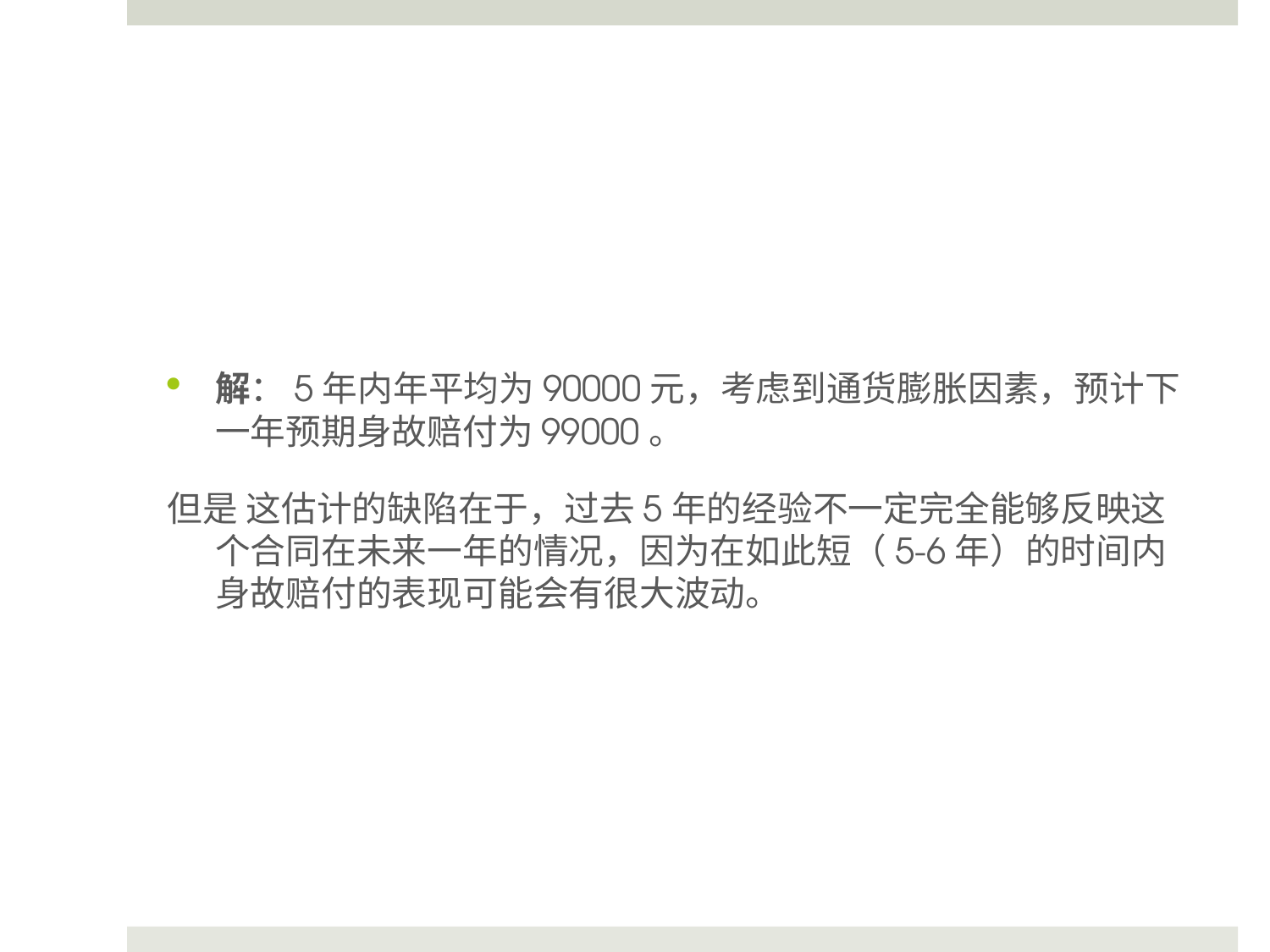

#
解：5年内年平均为90000元，考虑到通货膨胀因素，预计下一年预期身故赔付为99000。
但是 这估计的缺陷在于，过去5年的经验不一定完全能够反映这个合同在未来一年的情况，因为在如此短（5-6年）的时间内身故赔付的表现可能会有很大波动。